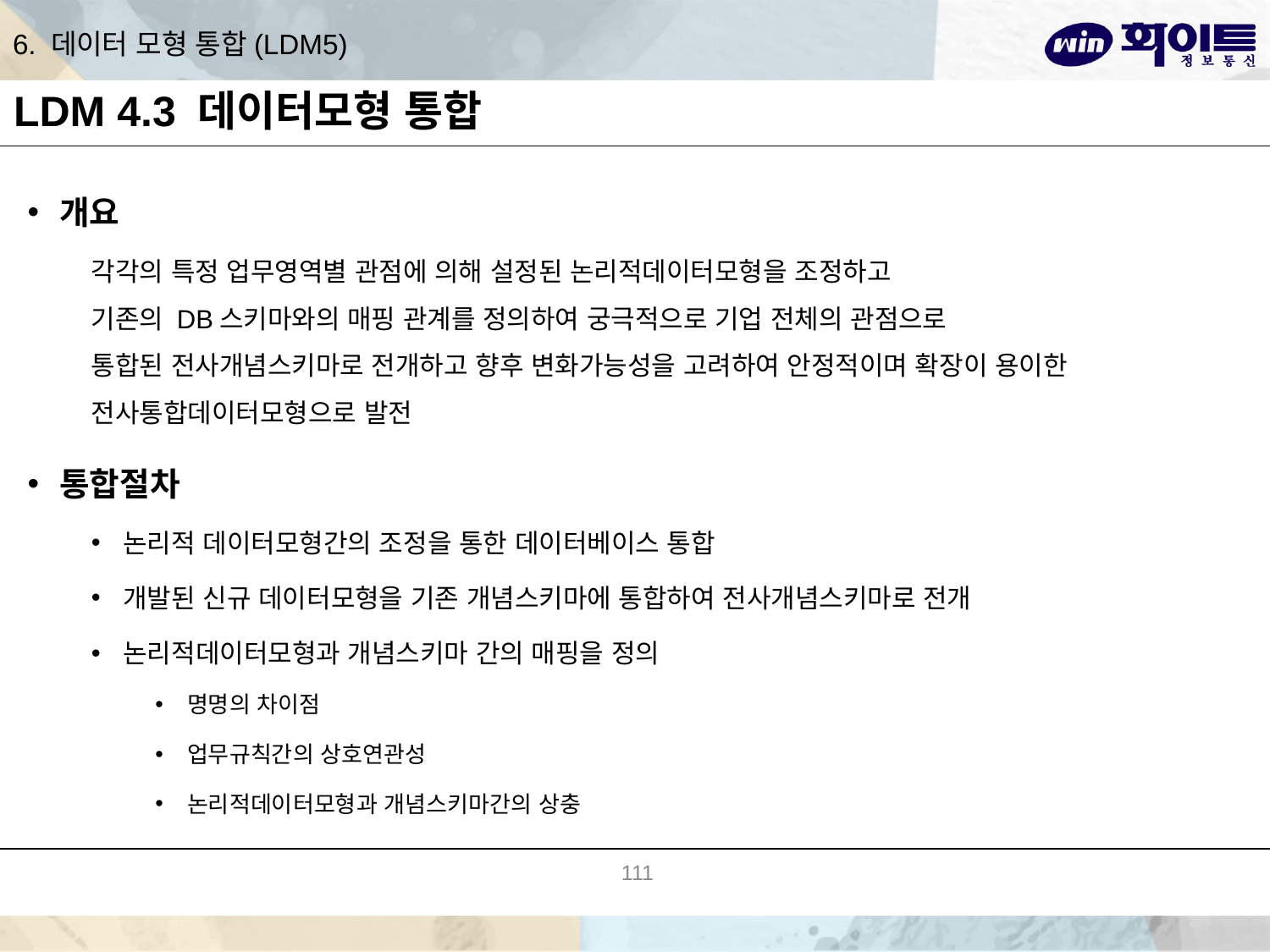

# 6. 데이터 모형 통합(LDM5)
LDM 4.3 데이터모형 통합
개요
각각의 특정 업무영역별 관점에 의해 설정된 논리적데이터모형을 조정하고
기존의 DB스키마와의 매핑 관계를 정의하여 궁극적으로 기업 전체의 관점으로
통합된 전사개념스키마로 전개하고 향후 변화가능성을 고려하여 안정적이며 확장이 용이한 전사통합데이터모형으로 발전
통합절차
논리적 데이터모형간의 조정을 통한 데이터베이스 통합
개발된 신규 데이터모형을 기존 개념스키마에 통합하여 전사개념스키마로 전개
논리적데이터모형과 개념스키마 간의 매핑을 정의
명명의 차이점
업무규칙간의 상호연관성
논리적데이터모형과 개념스키마간의 상충
111